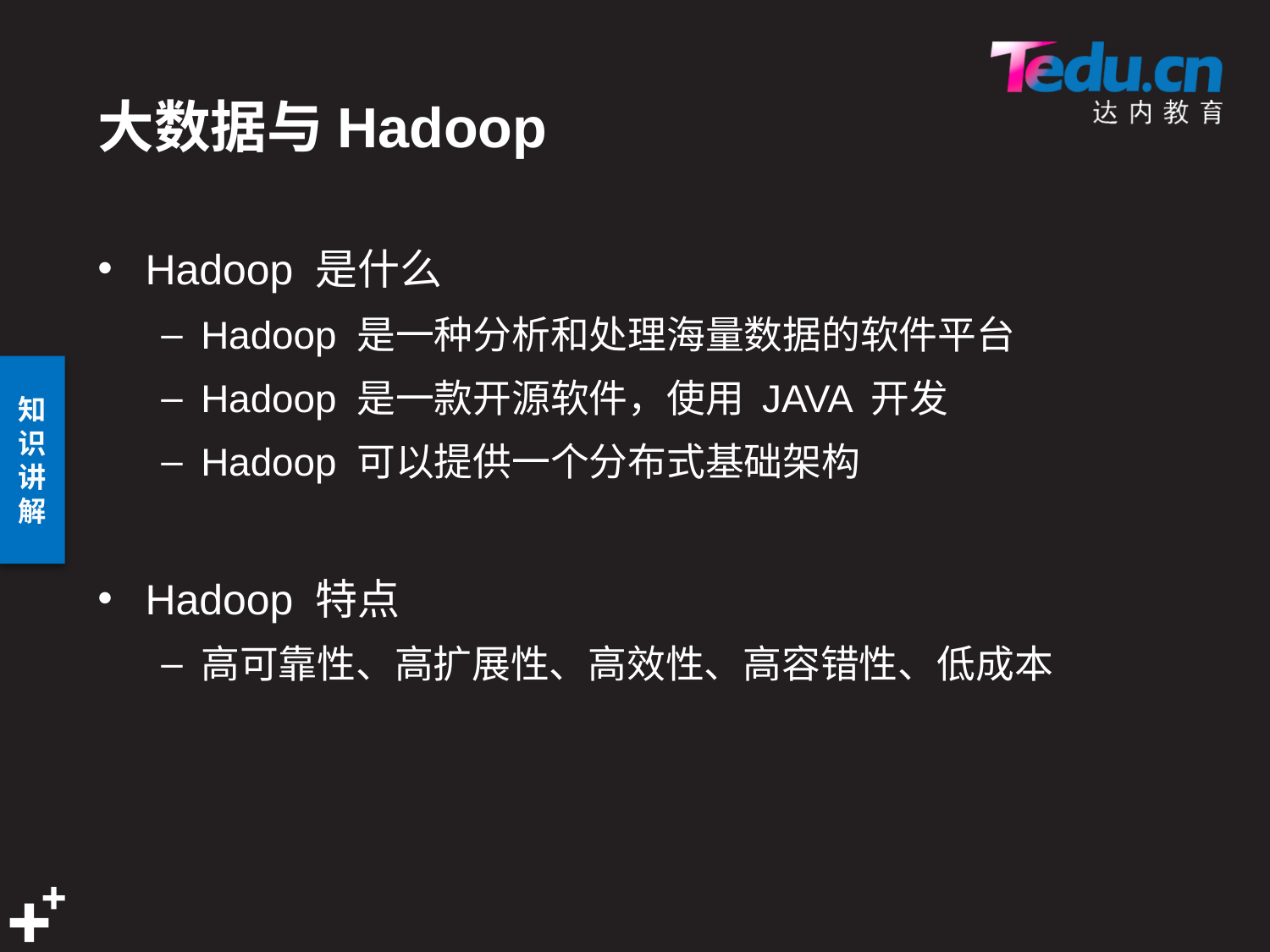

# 大数据与Hadoop
Hadoop 是什么
Hadoop 是一种分析和处理海量数据的软件平台
Hadoop 是一款开源软件，使用 JAVA 开发
Hadoop 可以提供一个分布式基础架构

Hadoop 特点
高可靠性、高扩展性、高效性、高容错性、低成本